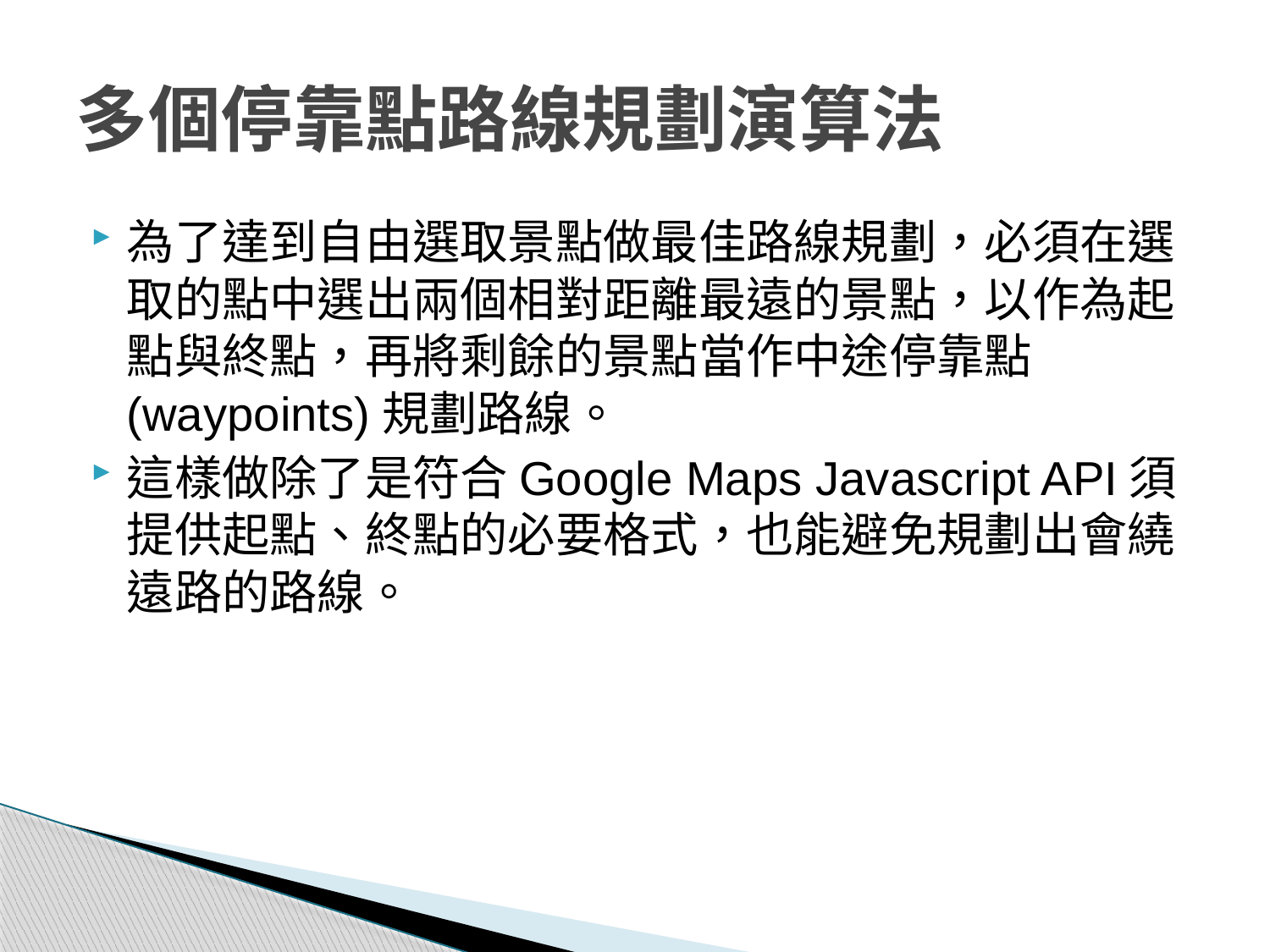

# 多個停靠點路線規劃演算法
為了達到自由選取景點做最佳路線規劃，必須在選取的點中選出兩個相對距離最遠的景點，以作為起點與終點，再將剩餘的景點當作中途停靠點(waypoints)規劃路線。
這樣做除了是符合Google Maps Javascript API須提供起點、終點的必要格式，也能避免規劃出會繞遠路的路線。